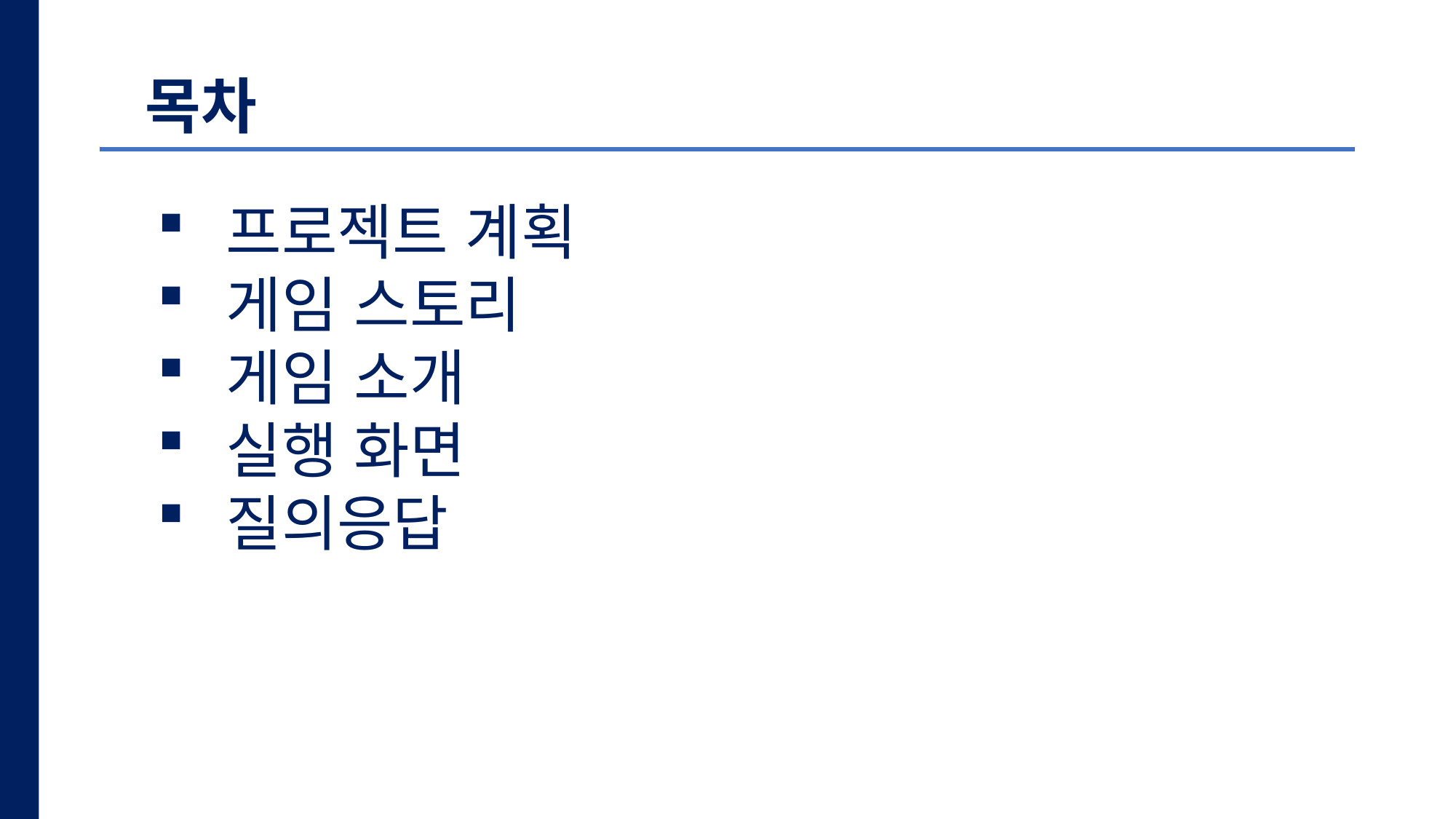

목차
프로젝트 계획
게임 스토리
게임 소개
실행 화면
질의응답